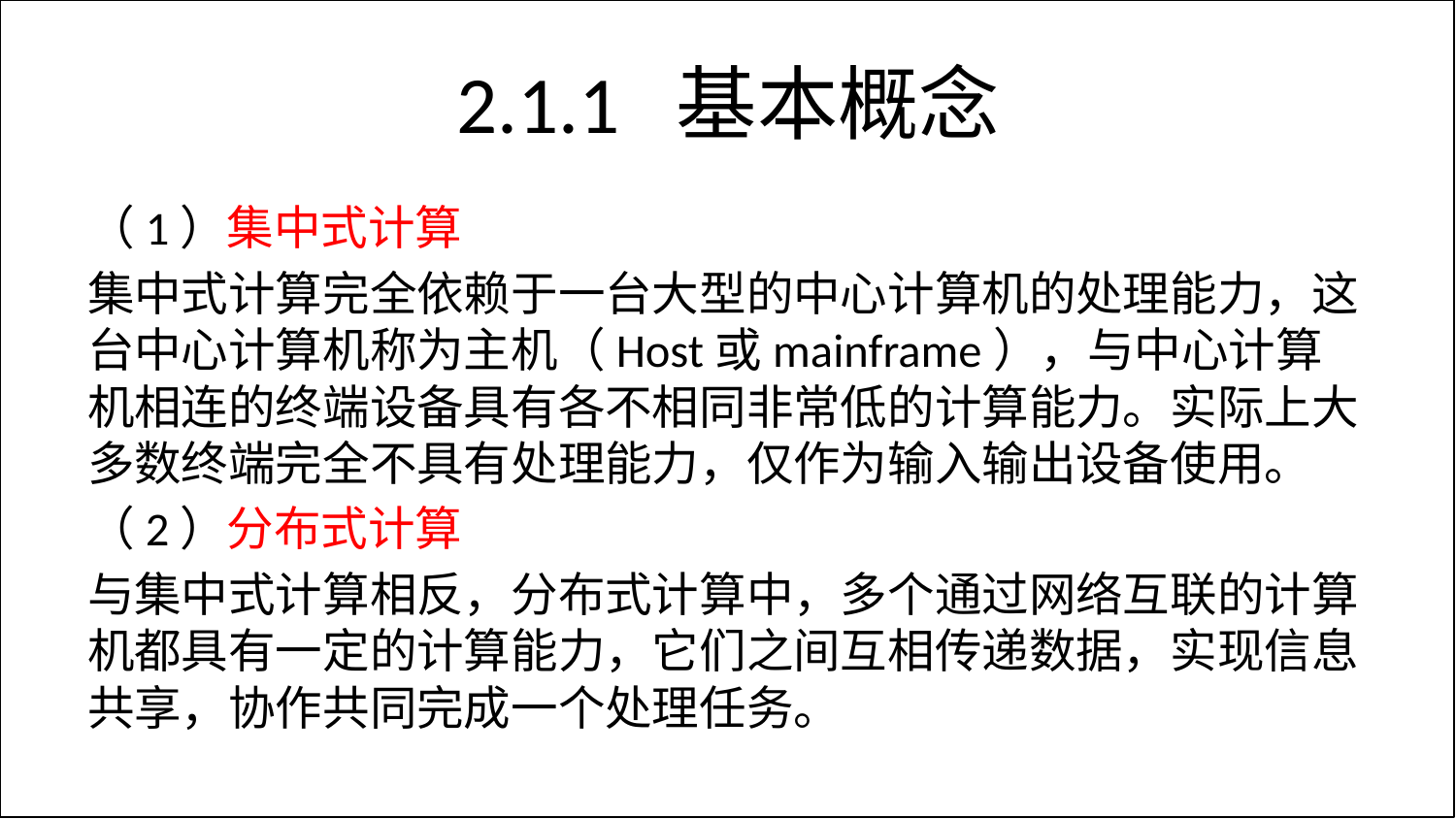

# 2.1.1  基本概念
（1）集中式计算
集中式计算完全依赖于一台大型的中心计算机的处理能力，这台中心计算机称为主机（Host或mainframe），与中心计算机相连的终端设备具有各不相同非常低的计算能力。实际上大多数终端完全不具有处理能力，仅作为输入输出设备使用。
（2）分布式计算
与集中式计算相反，分布式计算中，多个通过网络互联的计算机都具有一定的计算能力，它们之间互相传递数据，实现信息共享，协作共同完成一个处理任务。